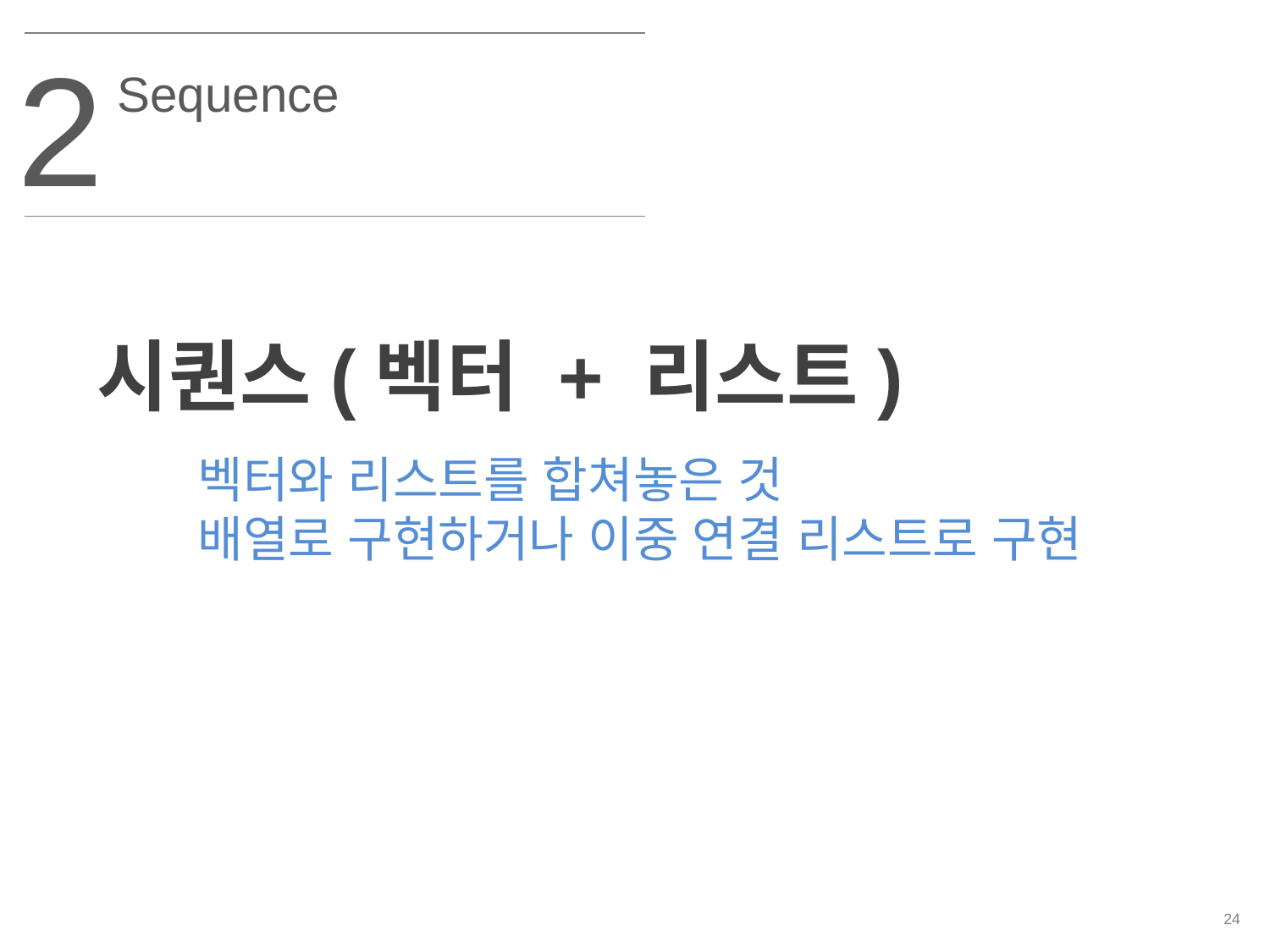

2
Sequence
시퀀스(벡터 + 리스트)
벡터와 리스트를 합쳐놓은 것
배열로 구현하거나 이중 연결 리스트로 구현